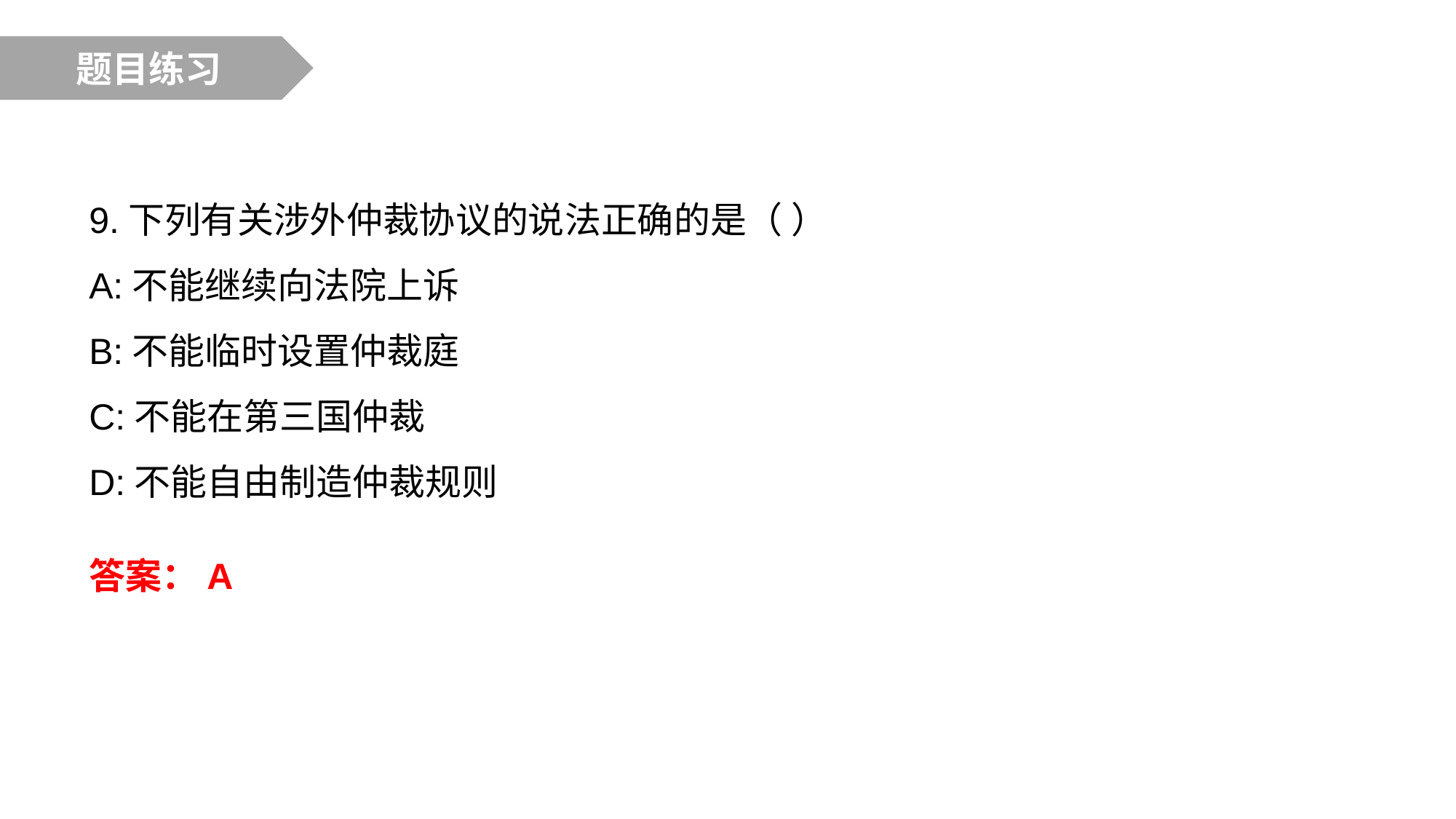

题目练习
9.下列有关涉外仲裁协议的说法正确的是（ ）
A:不能继续向法院上诉
B:不能临时设置仲裁庭
C:不能在第三国仲裁
D:不能自由制造仲裁规则
答案：A